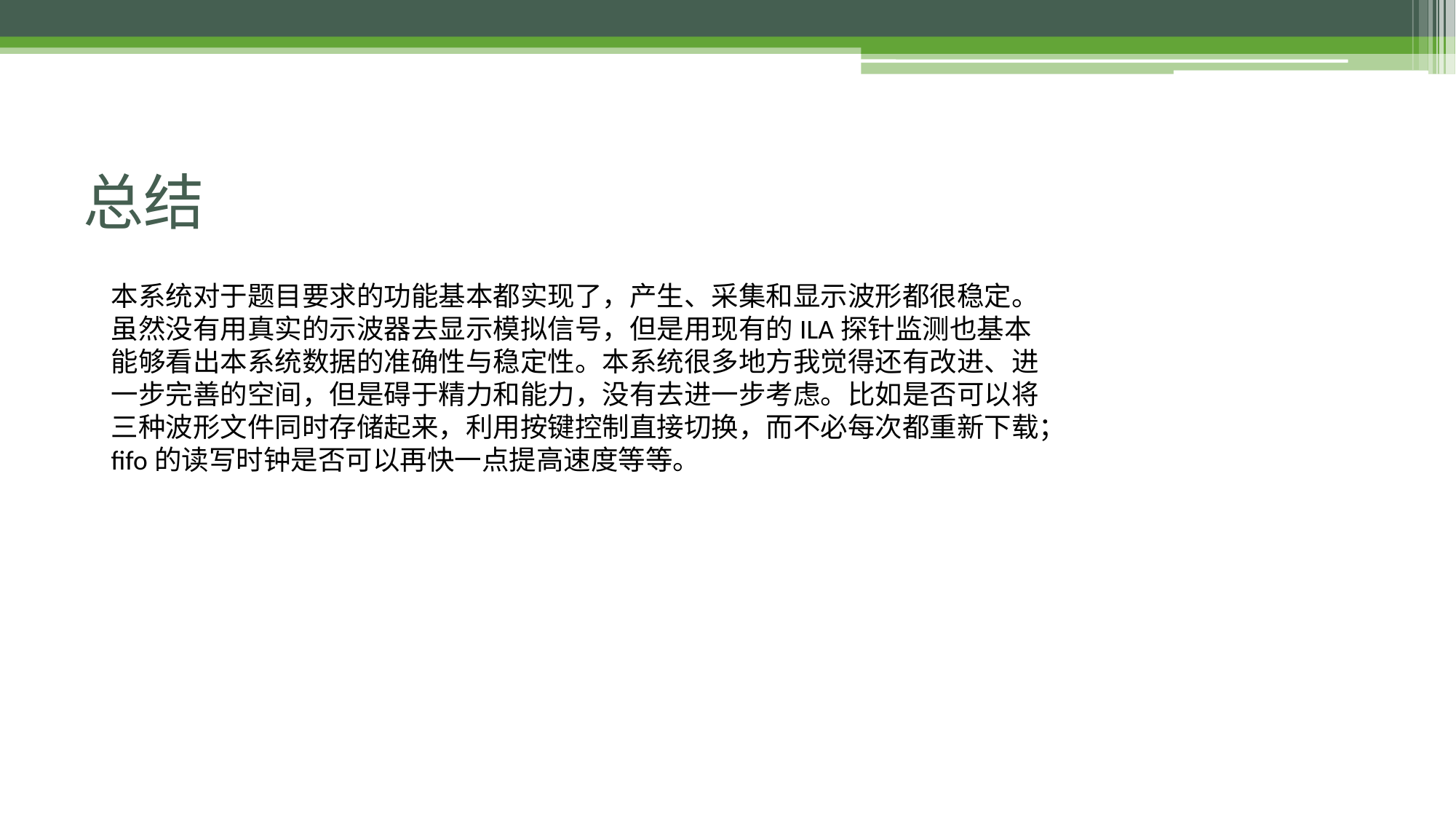

# 总结
本系统对于题目要求的功能基本都实现了，产生、采集和显示波形都很稳定。虽然没有用真实的示波器去显示模拟信号，但是用现有的ILA探针监测也基本能够看出本系统数据的准确性与稳定性。本系统很多地方我觉得还有改进、进一步完善的空间，但是碍于精力和能力，没有去进一步考虑。比如是否可以将三种波形文件同时存储起来，利用按键控制直接切换，而不必每次都重新下载；fifo的读写时钟是否可以再快一点提高速度等等。